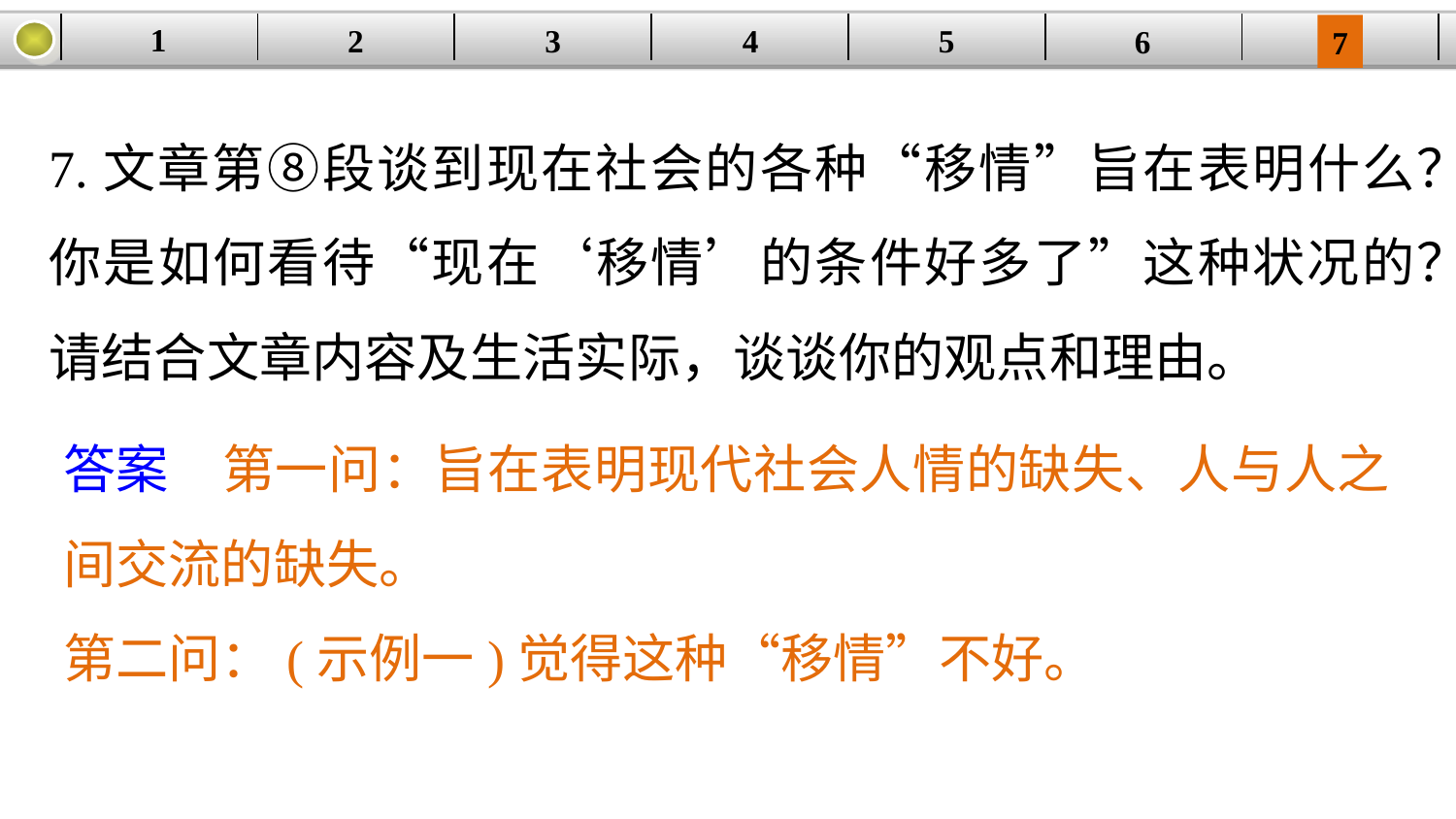

1
5
3
2
|  |  |  |  |  |  |  |
| --- | --- | --- | --- | --- | --- | --- |
4
6
7

7.文章第⑧段谈到现在社会的各种“移情”旨在表明什么？你是如何看待“现在‘移情’的条件好多了”这种状况的？请结合文章内容及生活实际，谈谈你的观点和理由。
答案　第一问：旨在表明现代社会人情的缺失、人与人之间交流的缺失。
第二问：(示例一)觉得这种“移情”不好。